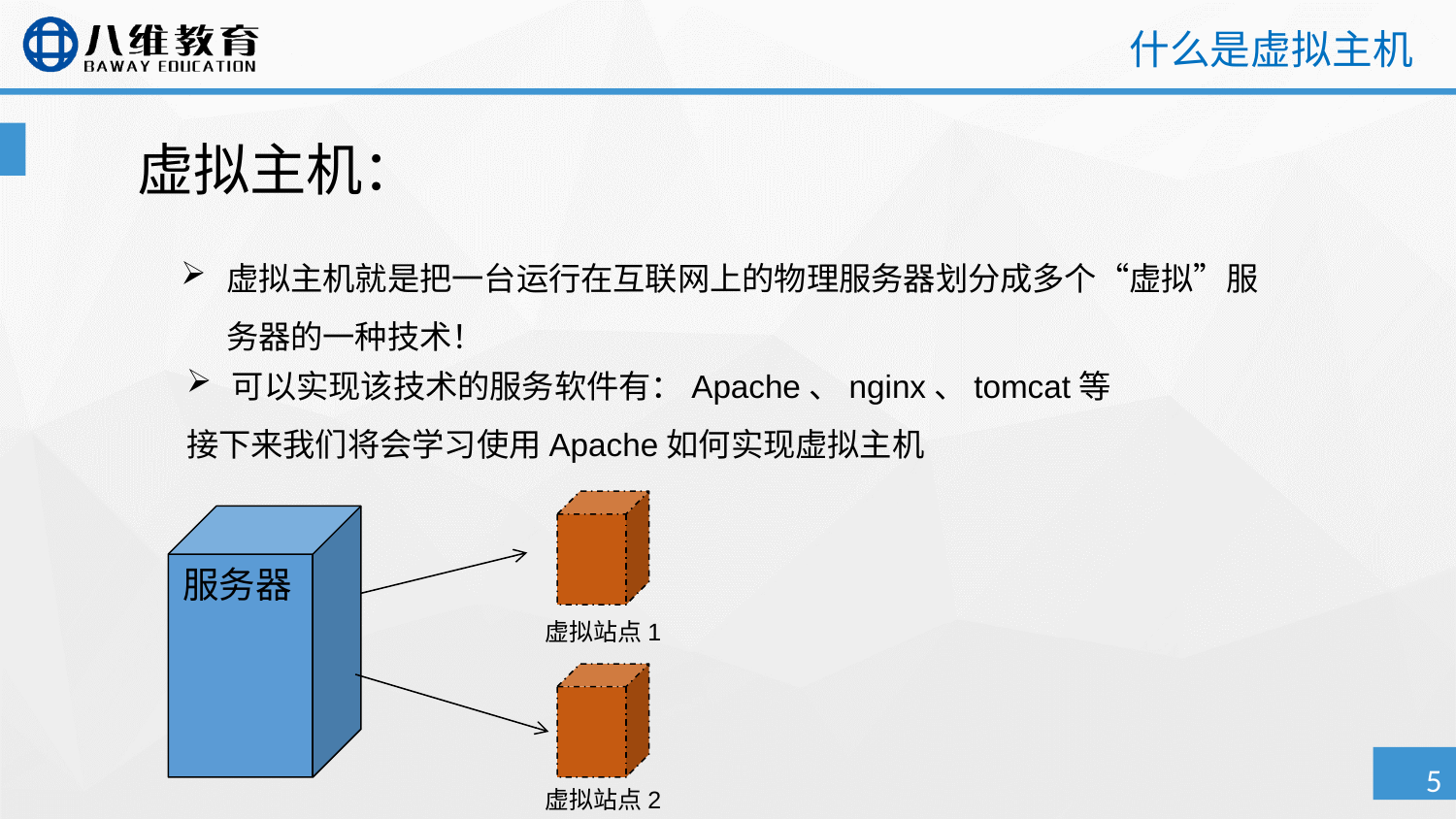

# 什么是虚拟主机
虚拟主机：
虚拟主机就是把一台运行在互联网上的物理服务器划分成多个“虚拟”服务器的一种技术！

可以实现该技术的服务软件有：Apache、nginx、tomcat等
接下来我们将会学习使用Apache如何实现虚拟主机

服务器
虚拟站点1

虚拟站点2